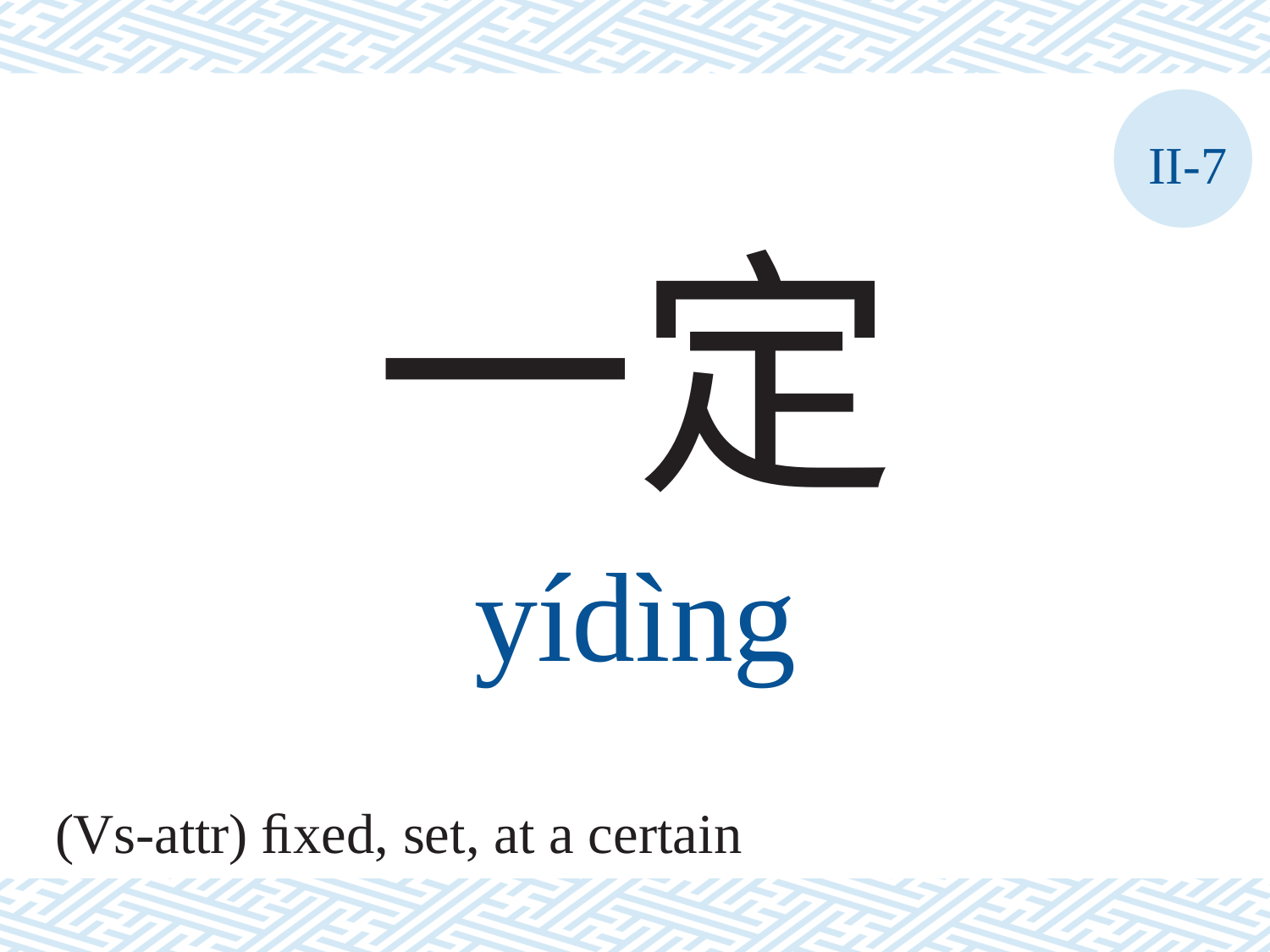

II-7
一定
yídìng
(Vs-attr) ﬁxed, set, at a certain